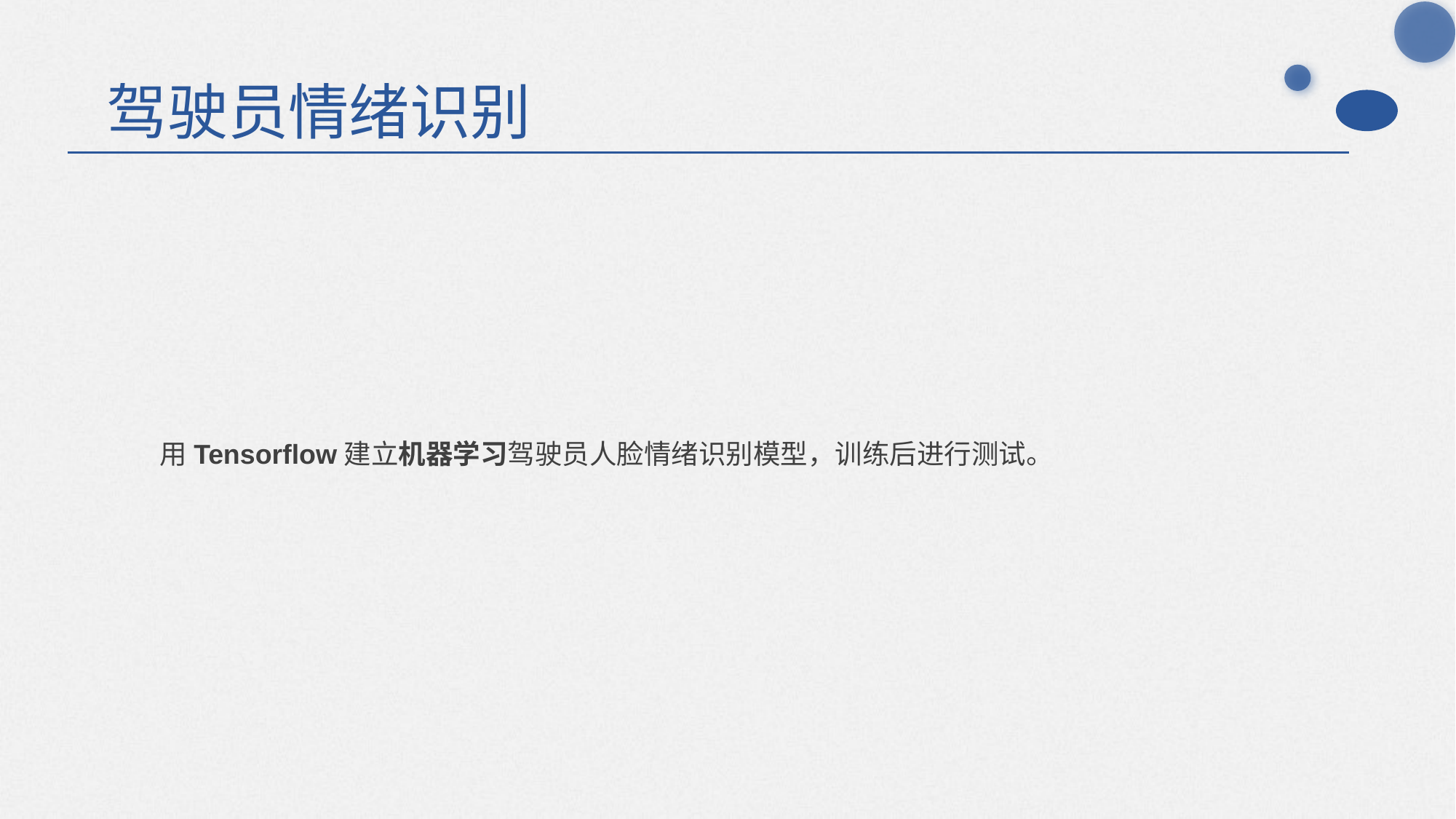

驾驶员情绪识别

用Tensorflow建立机器学习驾驶员人脸情绪识别模型，训练后进行测试。